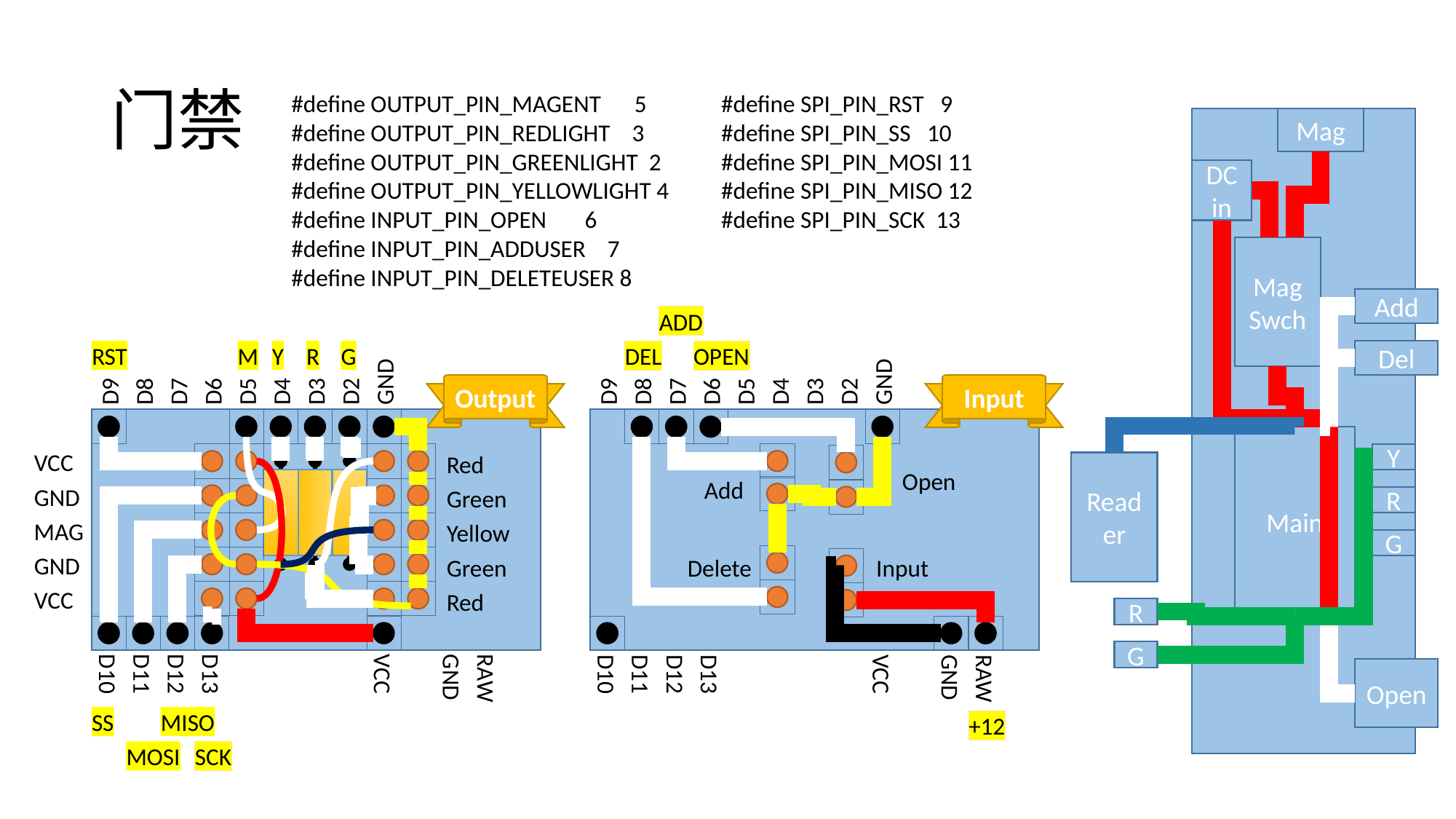

# 门禁
#define OUTPUT_PIN_MAGENT      5
#define OUTPUT_PIN_REDLIGHT    3
#define OUTPUT_PIN_GREENLIGHT  2
#define OUTPUT_PIN_YELLOWLIGHT 4
#define INPUT_PIN_OPEN       6
#define INPUT_PIN_ADDUSER    7
#define INPUT_PIN_DELETEUSER 8
#define SPI_PIN_RST   9
#define SPI_PIN_SS   10
#define SPI_PIN_MOSI 11
#define SPI_PIN_MISO 12
#define SPI_PIN_SCK  13

Mag
DC
in
Mag
Swch
Add
ADD
D9
D8
D7
D6
D5
D4
D3
D2
GND
D9
D8
D7
D6
D5
D4
D3
D2
GND
RST
M
Y
R
G
DEL
OPEN
Del
Output
Input

Main
VCC

Y

Red

Reader
Open
Add
GND

Green

R

MAG

Yellow
G
GND

Green
Delete
Input

VCC

Red

R

G
D10
D11
D12
D13
VCC
GND
RAW
D10
D11
D12
D13
VCC
GND
RAW
Open
SS
MISO
+12
MOSI
SCK